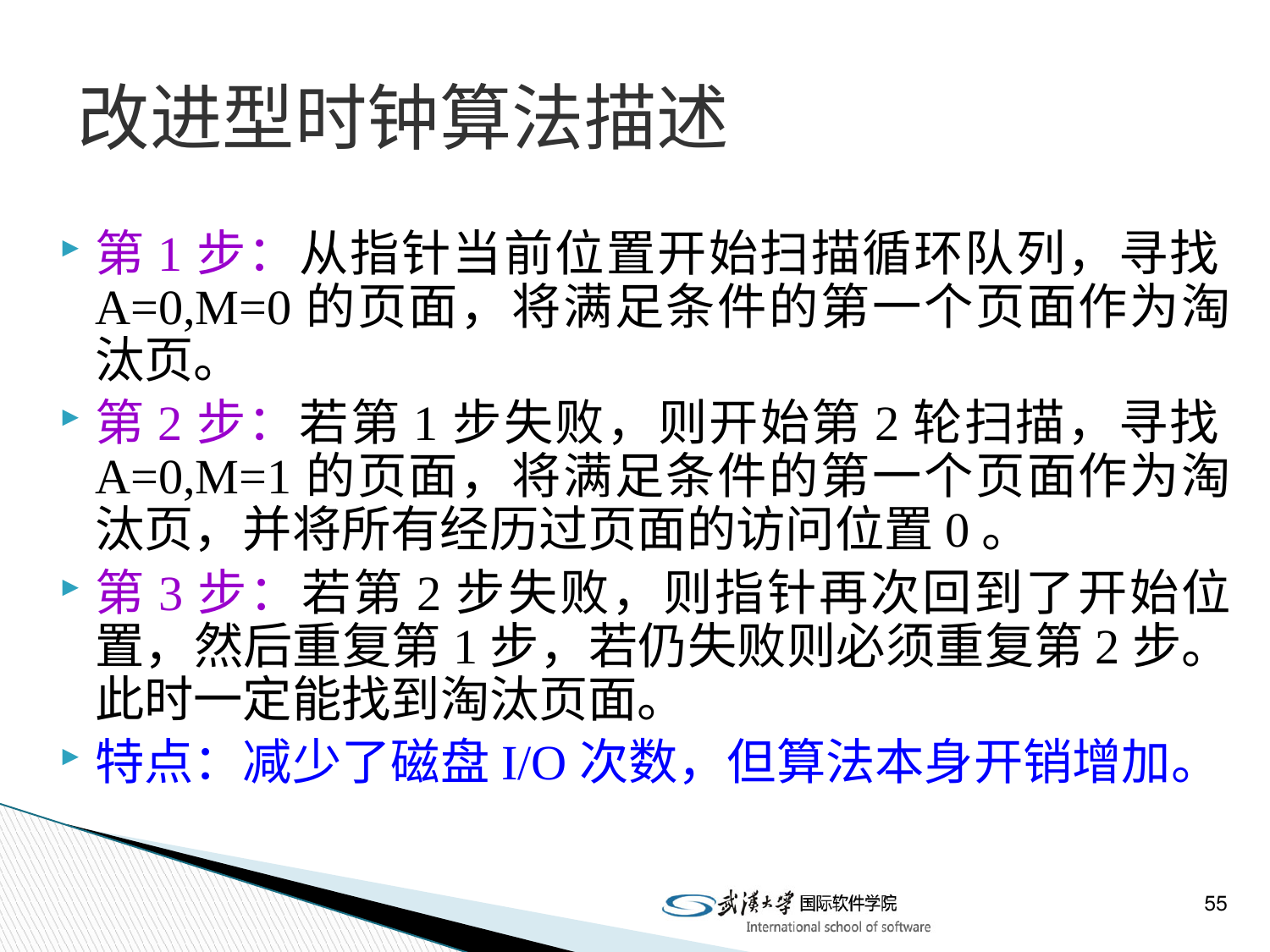

# 改进型时钟算法描述
第1步：从指针当前位置开始扫描循环队列，寻找A=0,M=0的页面，将满足条件的第一个页面作为淘汰页。
第2步：若第1步失败，则开始第2轮扫描，寻找A=0,M=1的页面，将满足条件的第一个页面作为淘汰页，并将所有经历过页面的访问位置0。
第3步：若第2步失败，则指针再次回到了开始位置，然后重复第1步，若仍失败则必须重复第2步。此时一定能找到淘汰页面。
特点：减少了磁盘I/O次数，但算法本身开销增加。